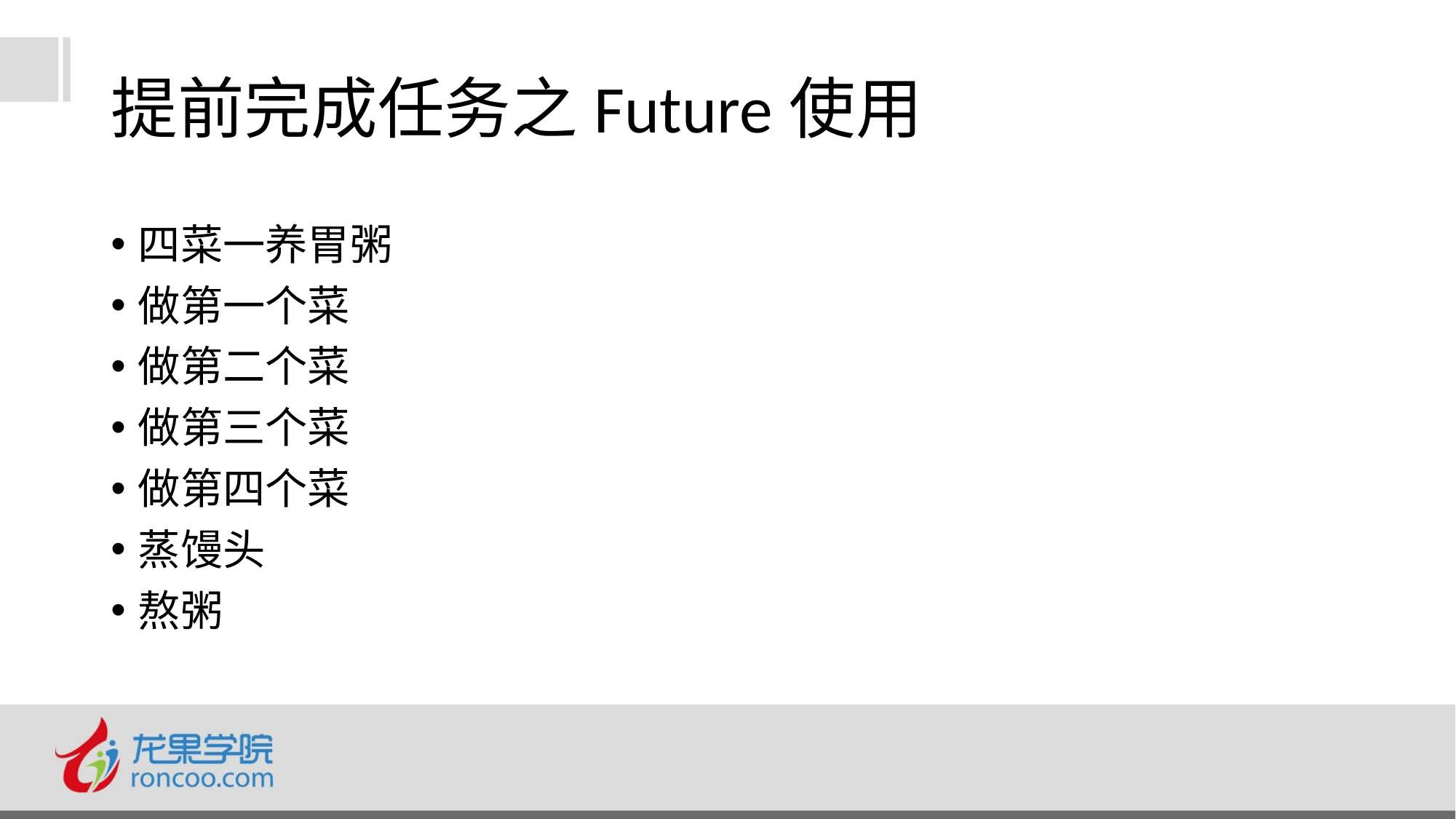

# 提前完成任务之Future使用
四菜一养胃粥
做第一个菜
做第二个菜
做第三个菜
做第四个菜
蒸馒头
熬粥